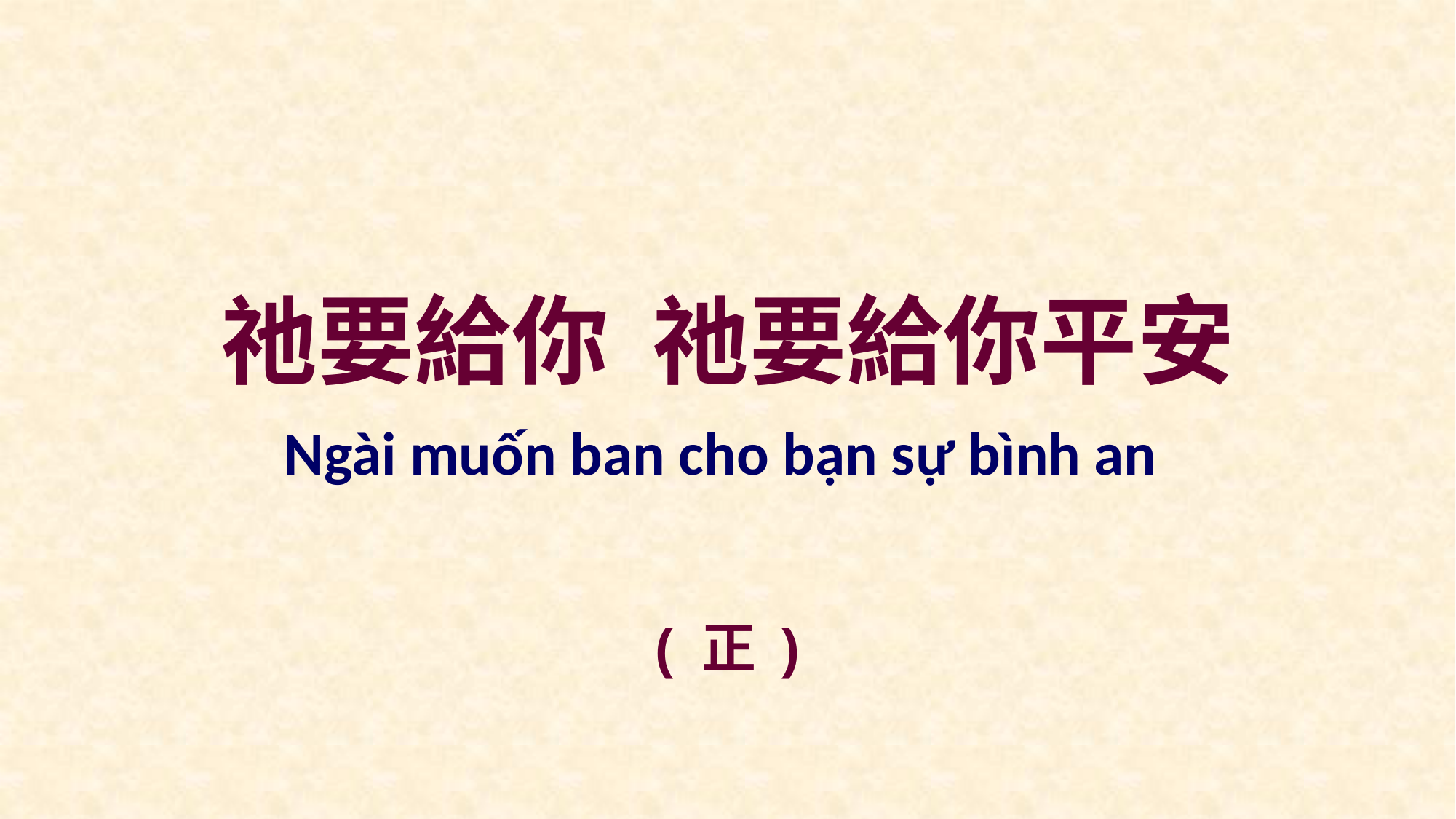

祂要給你  祂要給你平安
Ngài muốn ban cho bạn sự bình an
( 正 )